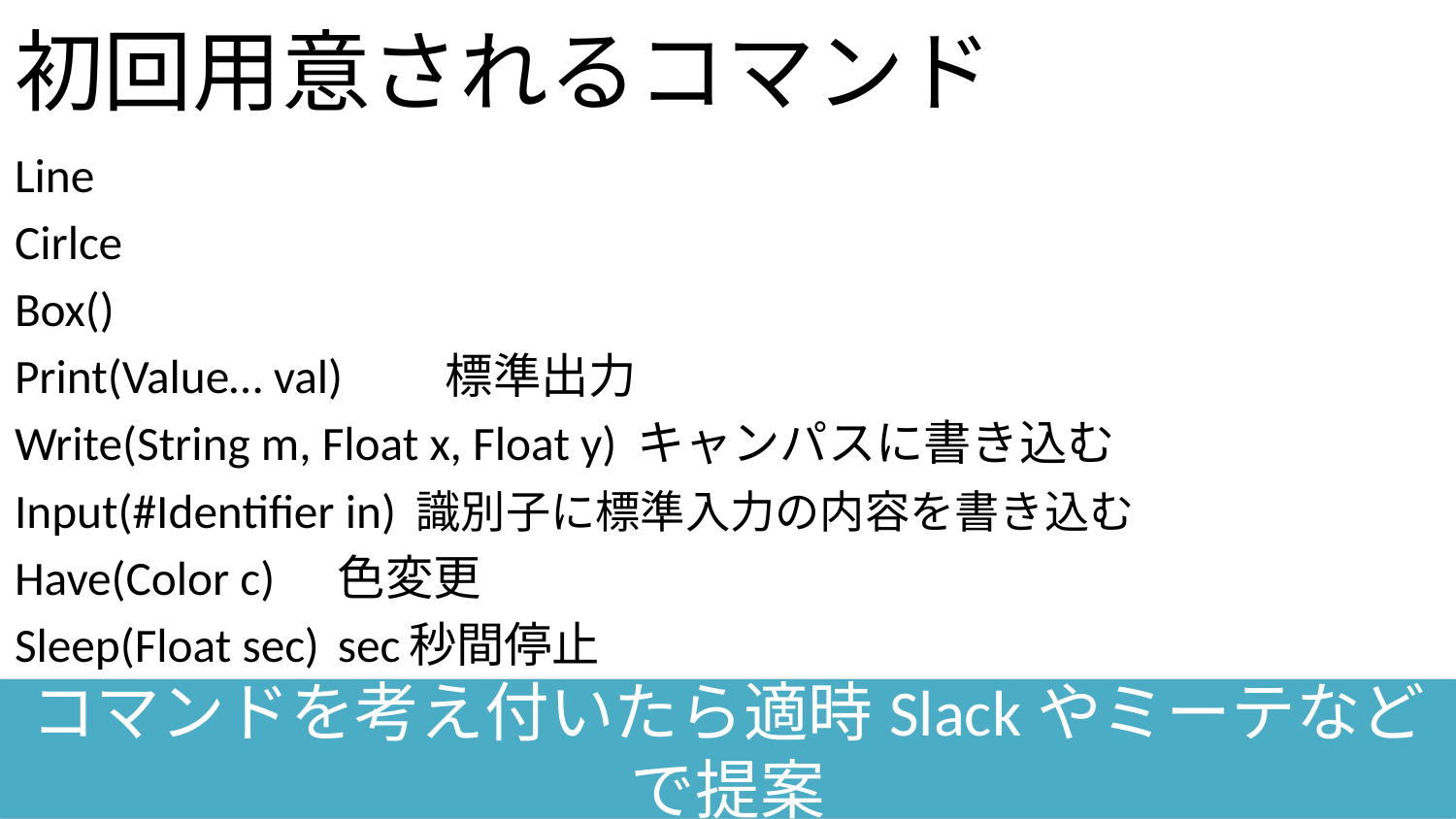

# 初回用意されるコマンド
Line
Cirlce
Box()
Print(Value… val)		標準出力
Write(String m, Float x, Float y) キャンパスに書き込む
Input(#Identifier in) 識別子に標準入力の内容を書き込む
Have(Color c)		色変更
Sleep(Float sec)	sec秒間停止

コマンドを考え付いたら適時Slackやミーテなどで提案